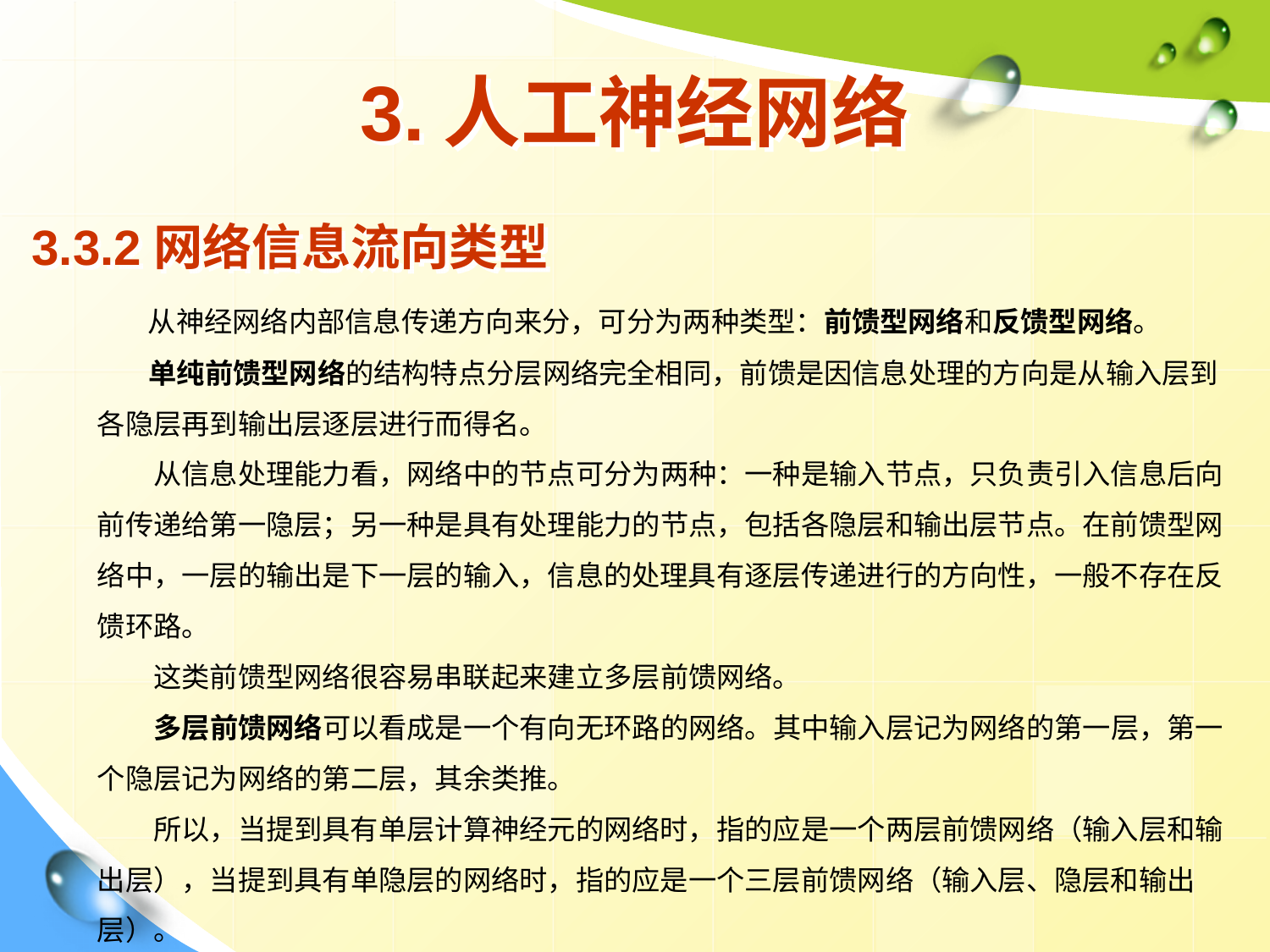

# 3.人工神经网络

3.3.2网络信息流向类型
      从神经网络内部信息传递方向来分，可分为两种类型：前馈型网络和反馈型网络。
       单纯前馈型网络的结构特点分层网络完全相同，前馈是因信息处理的方向是从输入层到各隐层再到输出层逐层进行而得名。
　　从信息处理能力看，网络中的节点可分为两种：一种是输入节点，只负责引入信息后向前传递给第一隐层；另一种是具有处理能力的节点，包括各隐层和输出层节点。在前馈型网络中，一层的输出是下一层的输入，信息的处理具有逐层传递进行的方向性，一般不存在反馈环路。
　　这类前馈型网络很容易串联起来建立多层前馈网络。
　　多层前馈网络可以看成是一个有向无环路的网络。其中输入层记为网络的第一层，第一个隐层记为网络的第二层，其余类推。
　　所以，当提到具有单层计算神经元的网络时，指的应是一个两层前馈网络（输入层和输出层），当提到具有单隐层的网络时，指的应是一个三层前馈网络（输入层、隐层和输出层）。